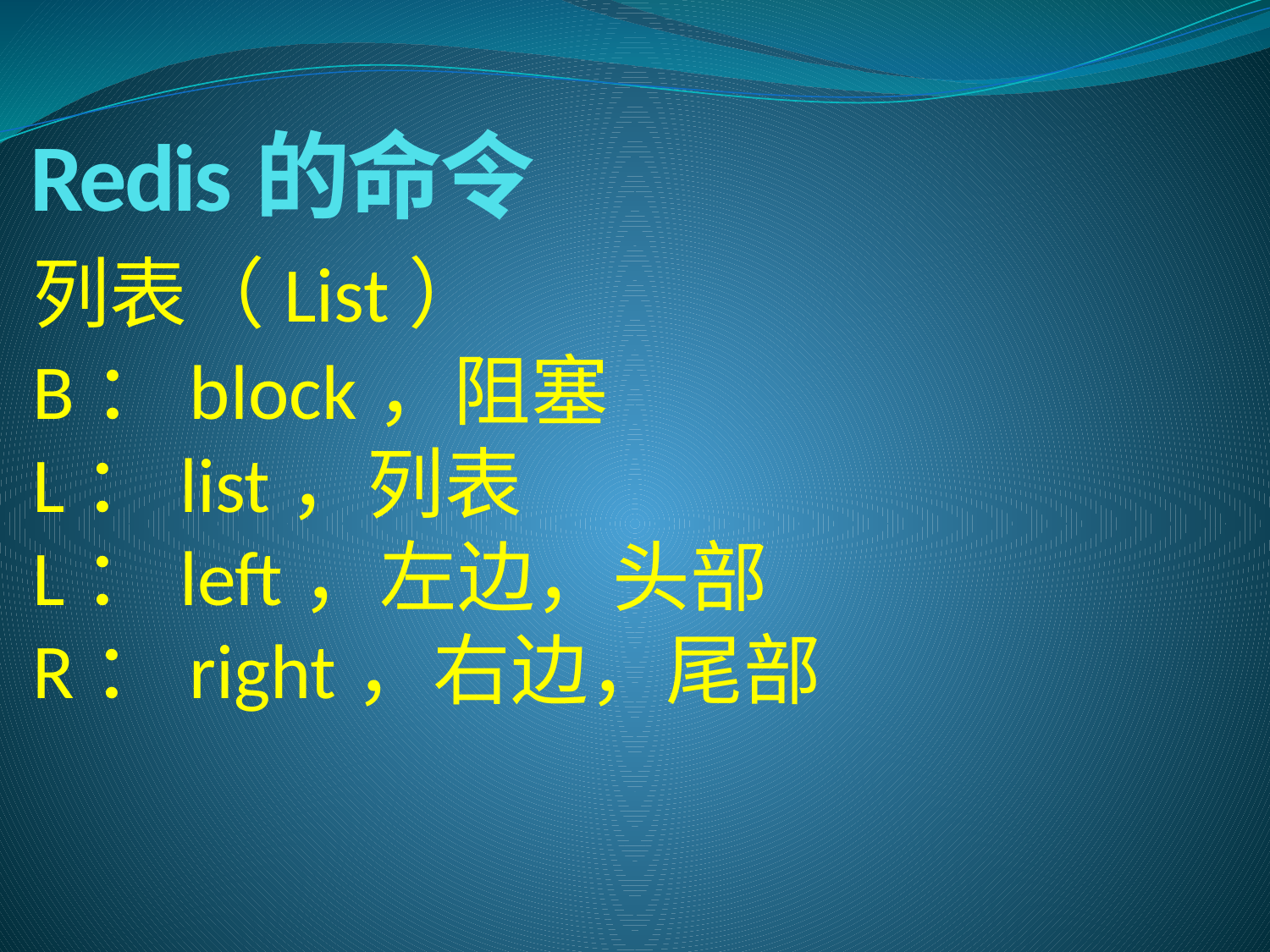

# Redis的命令
列表（List）
B：block，阻塞
L：list，列表
L：left，左边，头部
R：right，右边，尾部